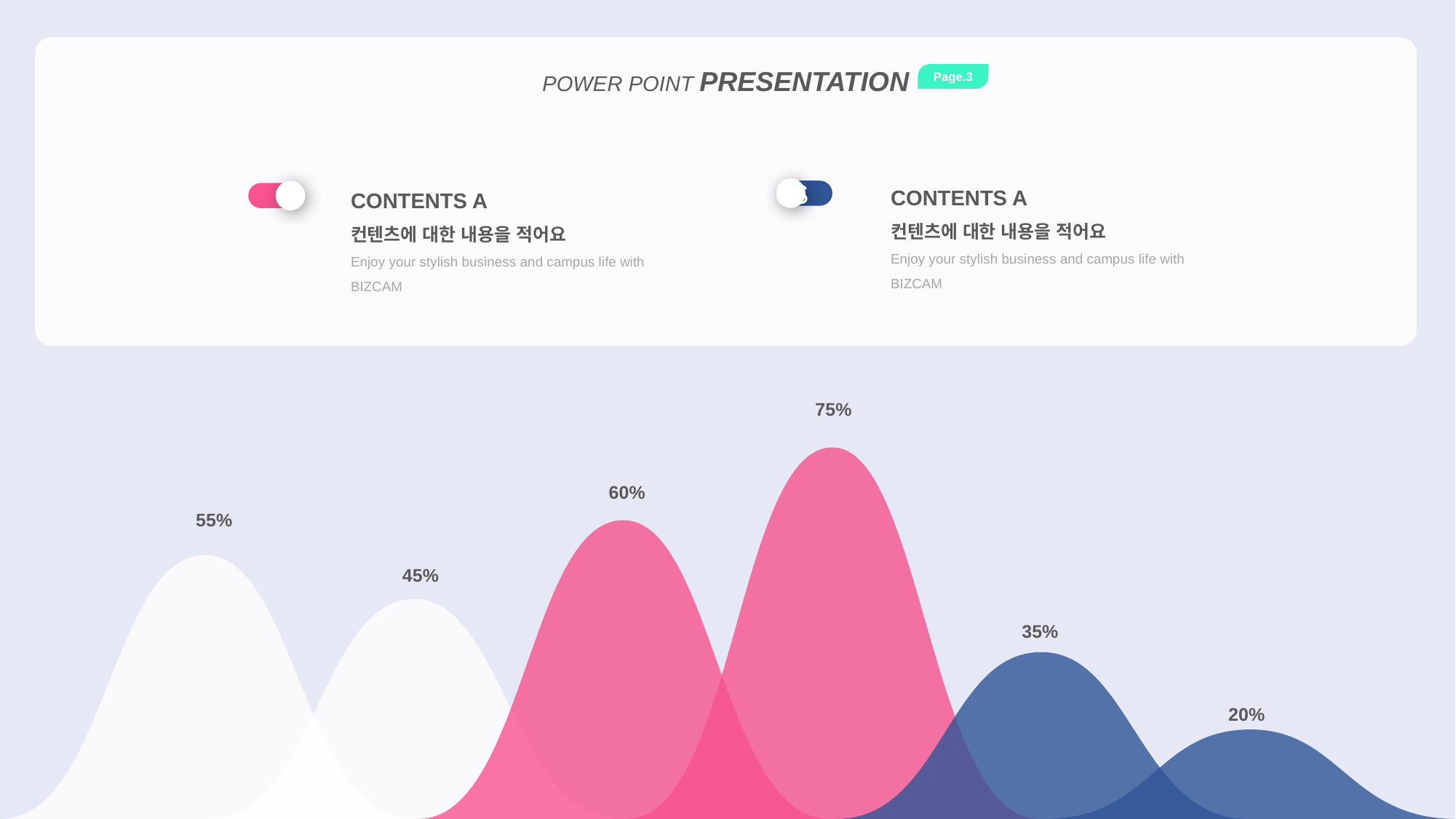

POWER POINT PRESENTATION
Page.3
CONTENTS A
컨텐츠에 대한 내용을 적어요
Enjoy your stylish business and campus life with BIZCAM
CONTENTS A
컨텐츠에 대한 내용을 적어요
Enjoy your stylish business and campus life with BIZCAM
S

### Chart

| Category | 계열 1 |
|---|---|
| 항목 1 | 0.55 |
| 항목 2 | 0.45 |
| 항목 3 | 0.6 |
| 항목 4 | 0.75 |
| 항목 5 | 0.35 |
| 항목 6 | 0.2 |